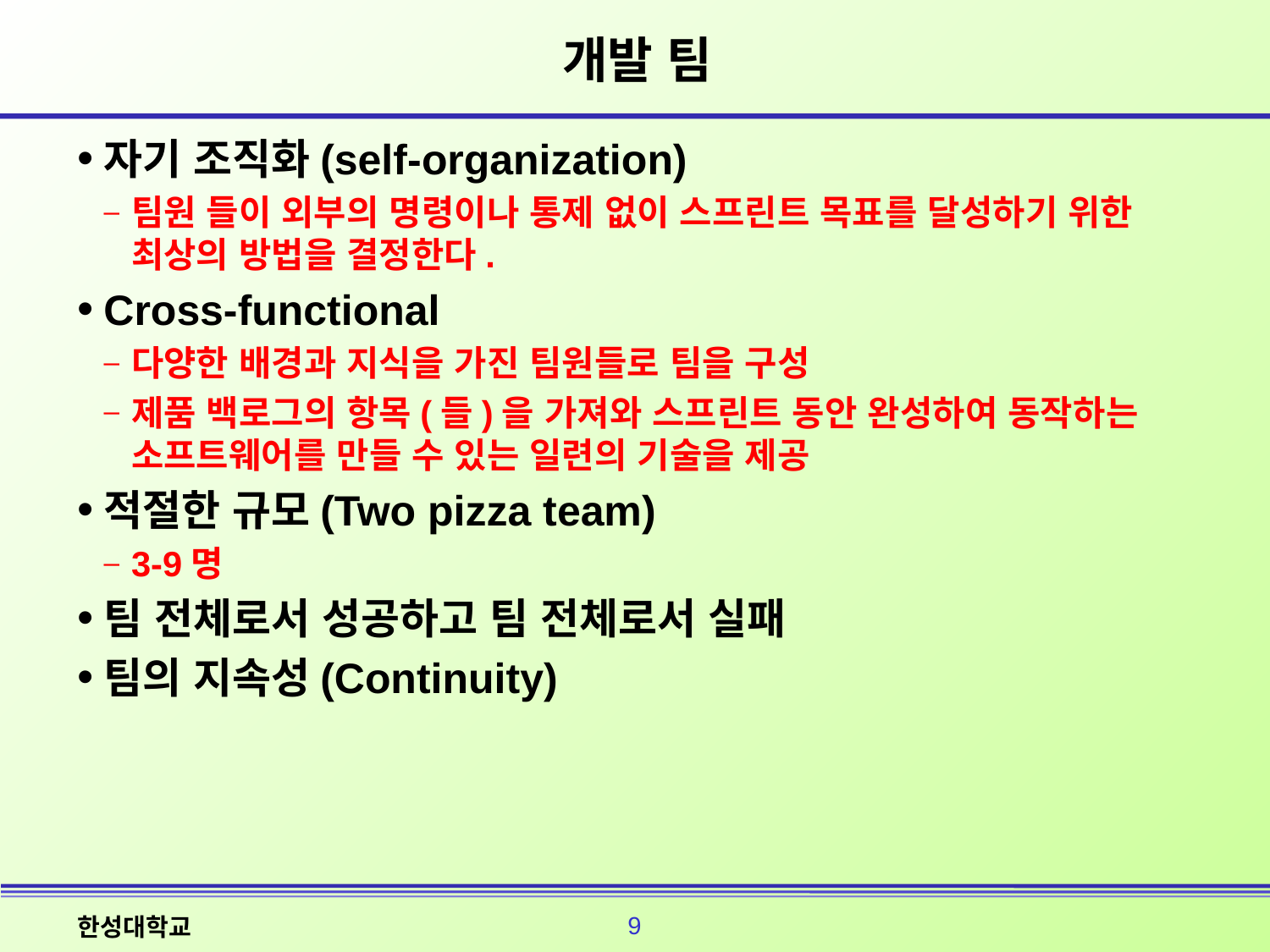

# 개발 팀
자기 조직화(self-organization)
팀원 들이 외부의 명령이나 통제 없이 스프린트 목표를 달성하기 위한 최상의 방법을 결정한다.
Cross-functional
다양한 배경과 지식을 가진 팀원들로 팀을 구성
제품 백로그의 항목(들)을 가져와 스프린트 동안 완성하여 동작하는 소프트웨어를 만들 수 있는 일련의 기술을 제공
적절한 규모(Two pizza team)
3-9명
팀 전체로서 성공하고 팀 전체로서 실패
팀의 지속성(Continuity)